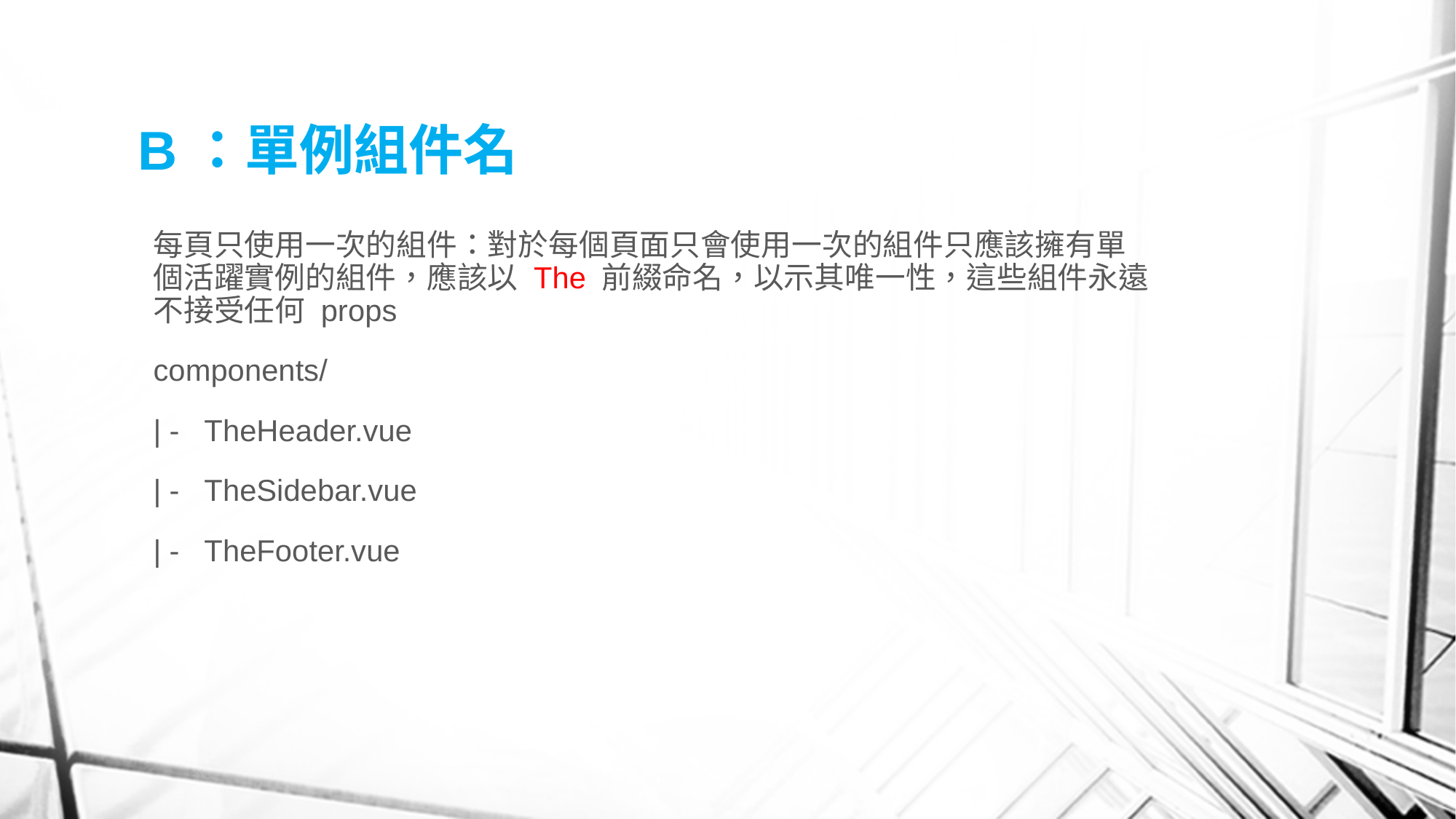

# B：單例組件名
每頁只使用一次的組件：對於每個頁面只會使用一次的組件只應該擁有單個活躍實例的組件，應該以 The 前綴命名，以示其唯一性，這些組件永遠不接受任何 props
components/
| -   TheHeader.vue
| -   TheSidebar.vue
| -   TheFooter.vue